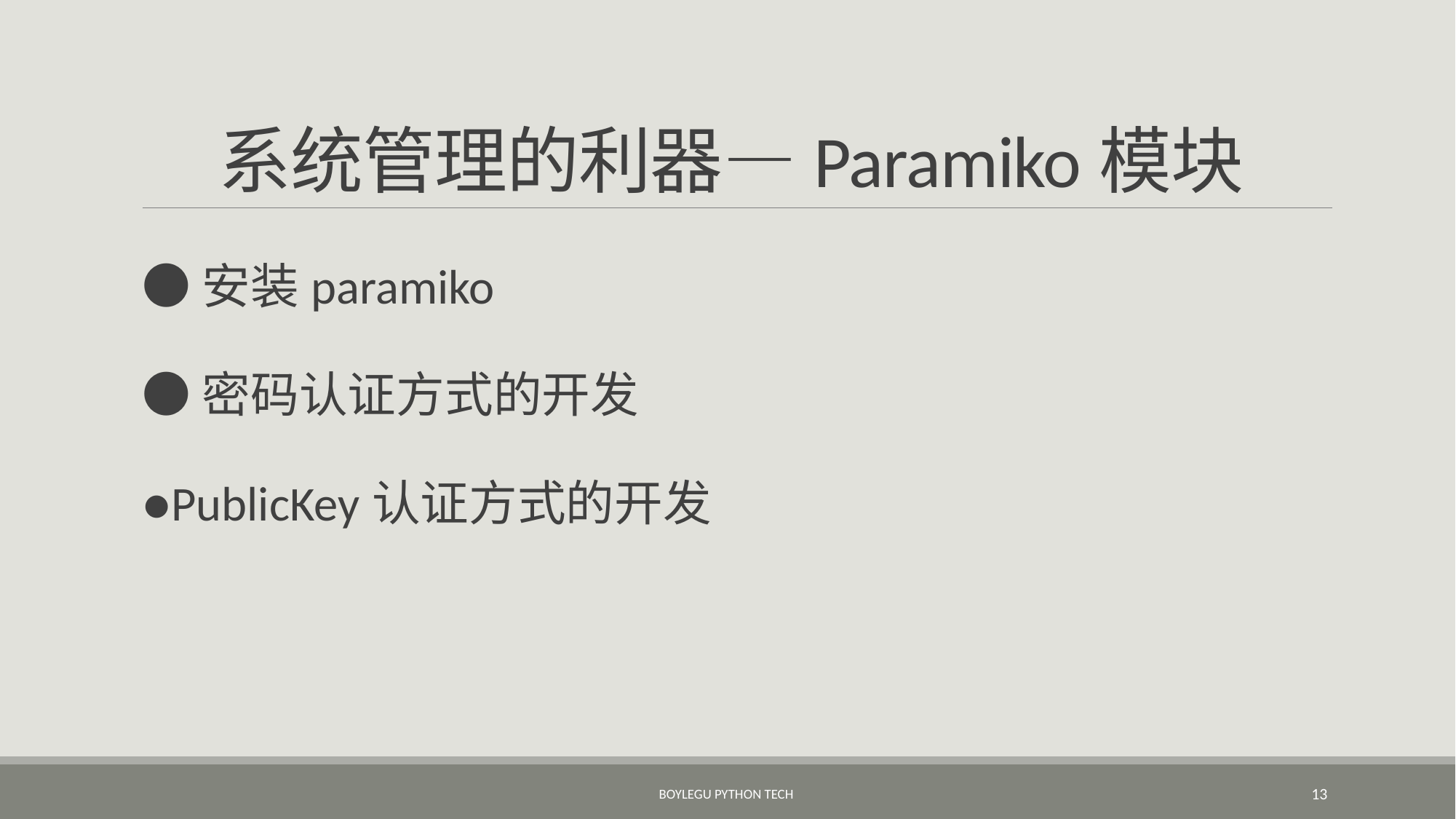

# 系统管理的利器—Paramiko模块
●安装paramiko
●密码认证方式的开发
●PublicKey认证方式的开发
BoyleGu Python Tech
13